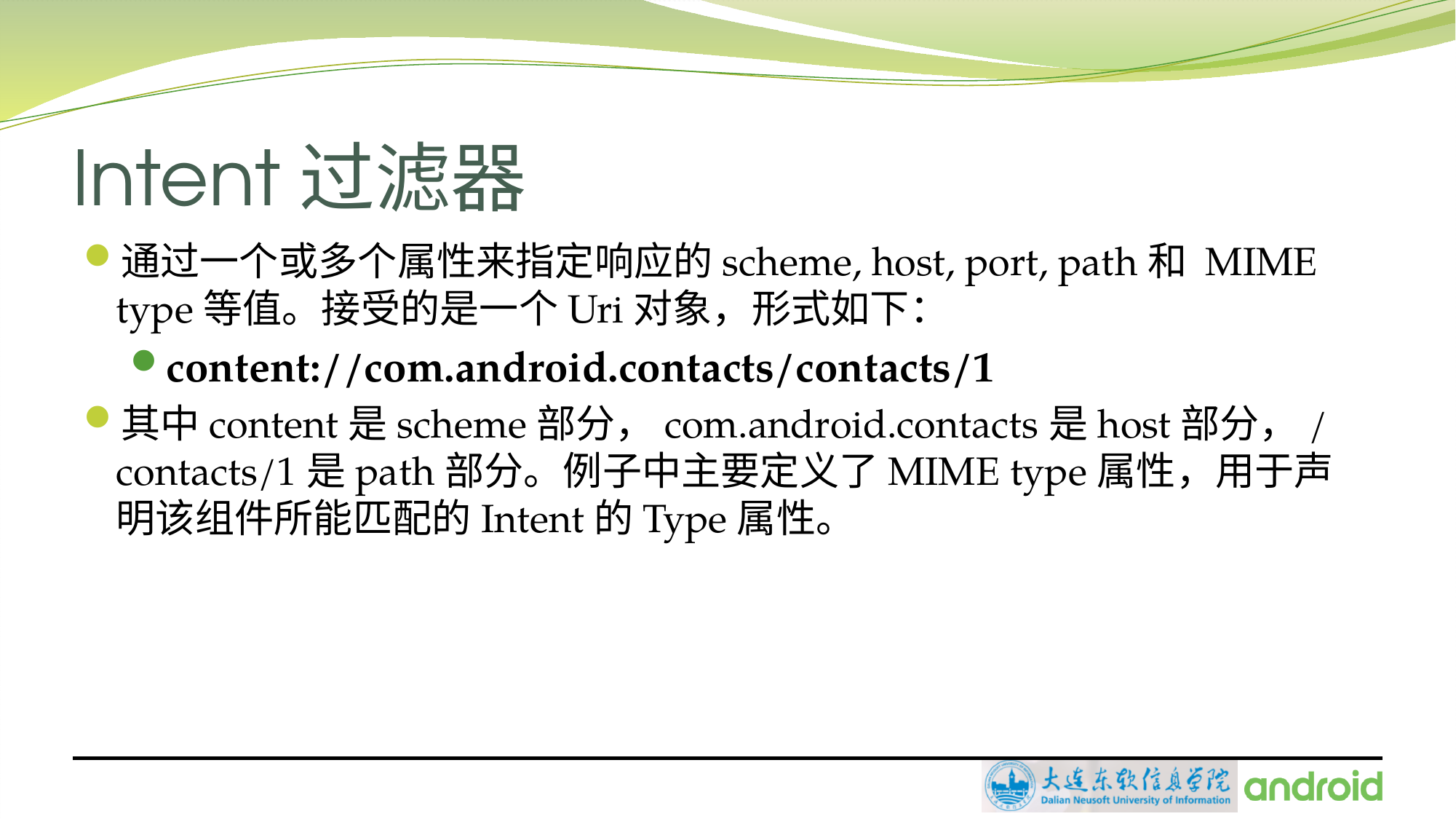

# Intent过滤器
通过一个或多个属性来指定响应的scheme, host, port, path和 MIME type等值。接受的是一个Uri对象，形式如下：
content://com.android.contacts/contacts/1
其中content是scheme部分，com.android.contacts是host部分，/contacts/1是path部分。例子中主要定义了MIME type属性，用于声明该组件所能匹配的Intent的Type属性。